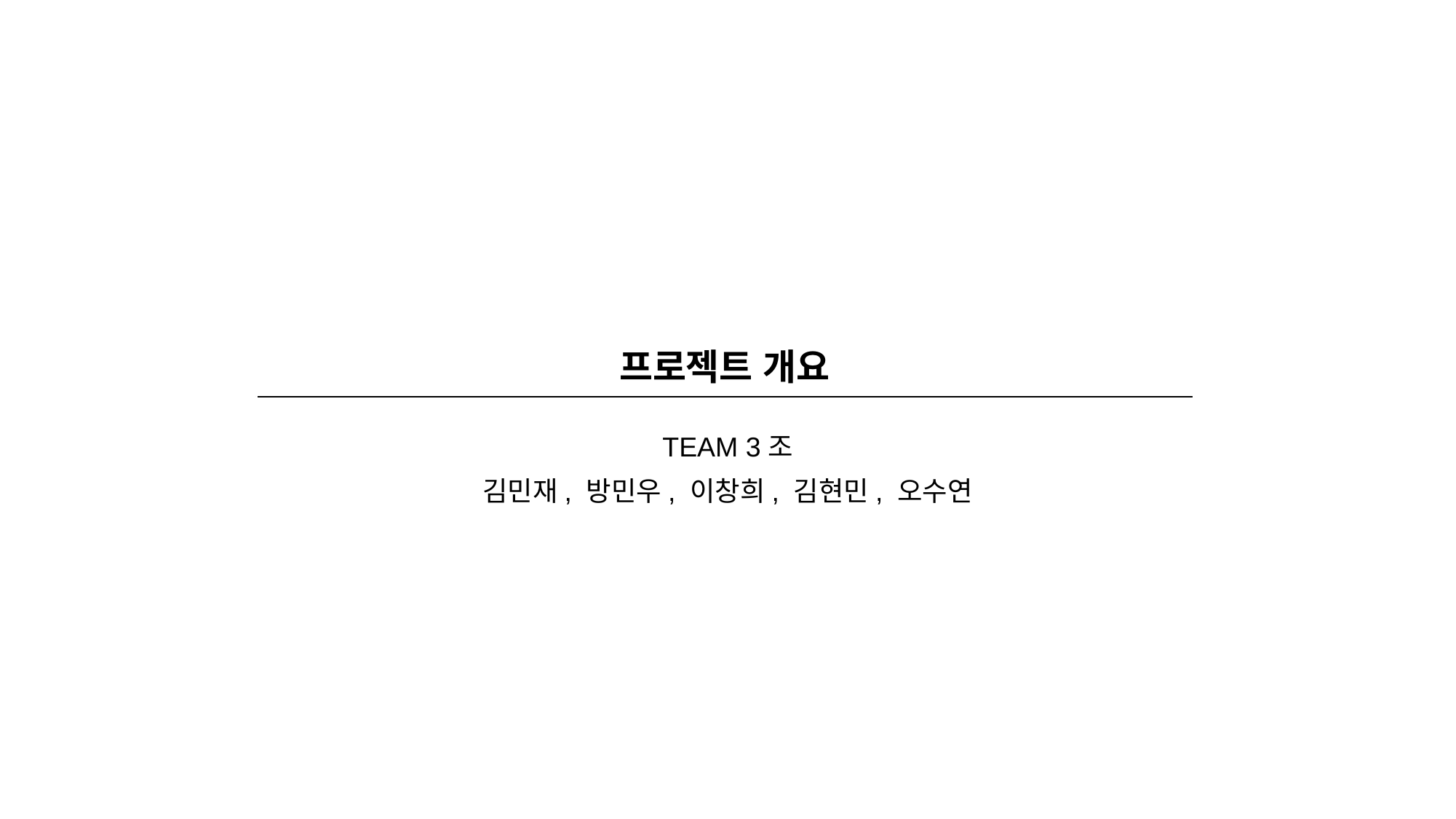

| 프로젝트 개요 |
| --- |
TEAM 3조
김민재, 방민우, 이창희, 김현민, 오수연